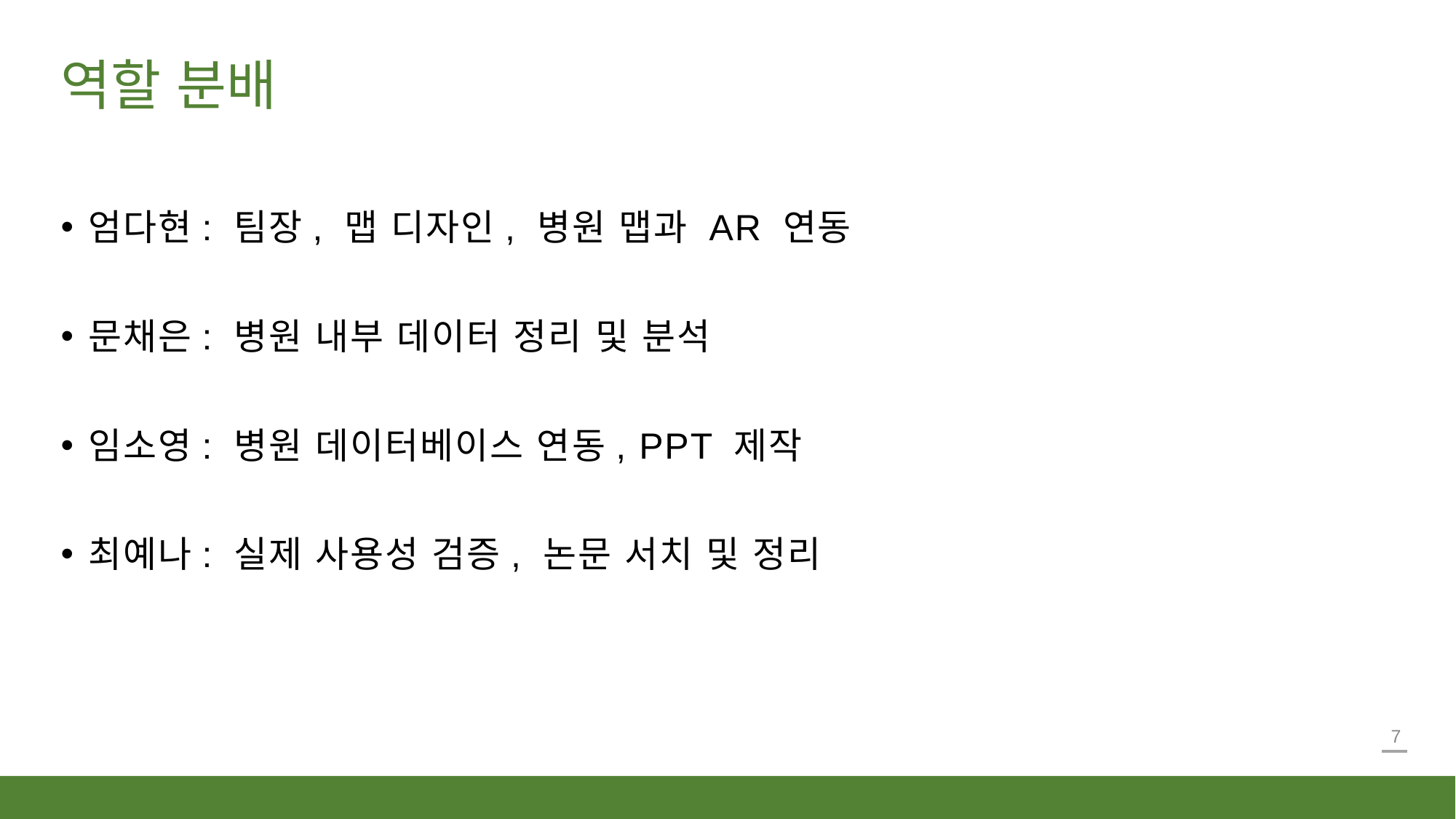

# 역할 분배
엄다현: 팀장, 맵 디자인, 병원 맵과 AR 연동

문채은: 병원 내부 데이터 정리 및 분석

임소영: 병원 데이터베이스 연동, PPT 제작

최예나: 실제 사용성 검증, 논문 서치 및 정리